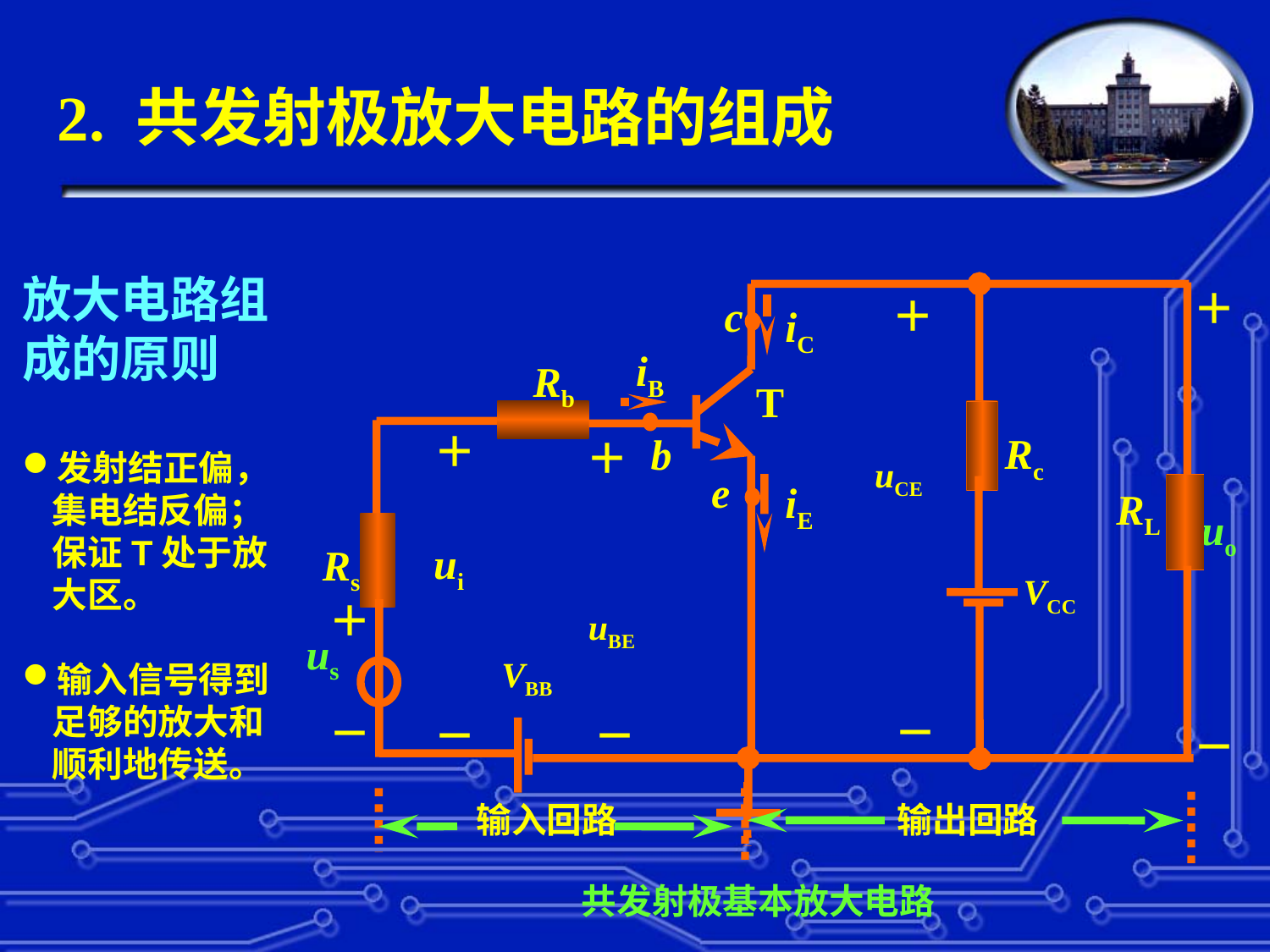

2. 共发射极放大电路的组成
#
放大电路组成的原则

发射结正偏，集电结反偏；保证T处于放大区。

输入信号得到足够的放大和顺利地传送。
＋

＋
c

iC

iB
Rb

T

＋

Rc
b

＋

uCE

e
iE

RL

uo
us
共发射极基本放大电路

ui
Rs
VCC

＋

uBE

VBB

－
－
－
－
－

输出回路

输入回路